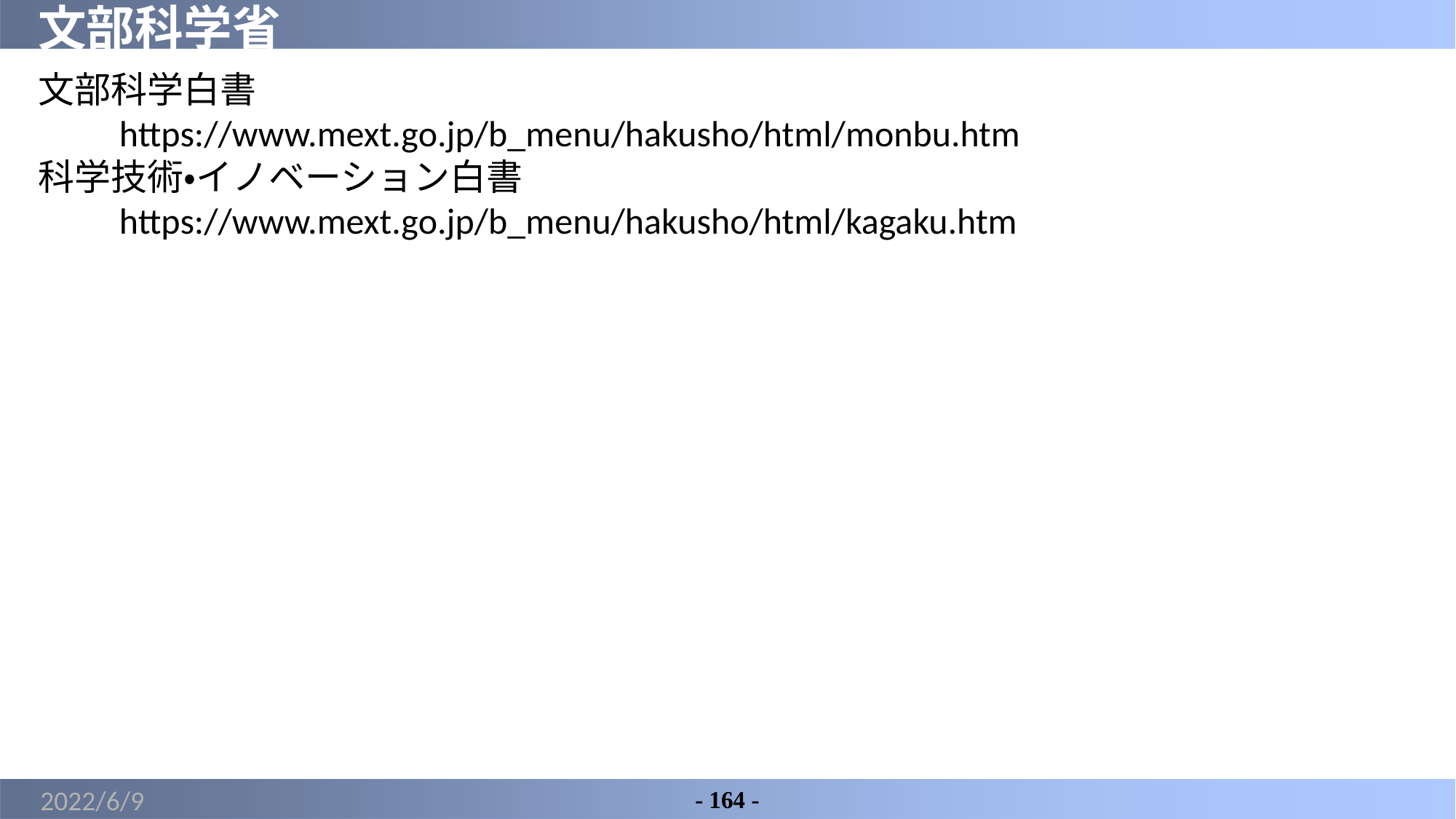

# 文部科学省
文部科学白書
　　https://www.mext.go.jp/b_menu/hakusho/html/monbu.htm
科学技術・イノベーション白書
　　https://www.mext.go.jp/b_menu/hakusho/html/kagaku.htm
2022/6/9
- 164 -